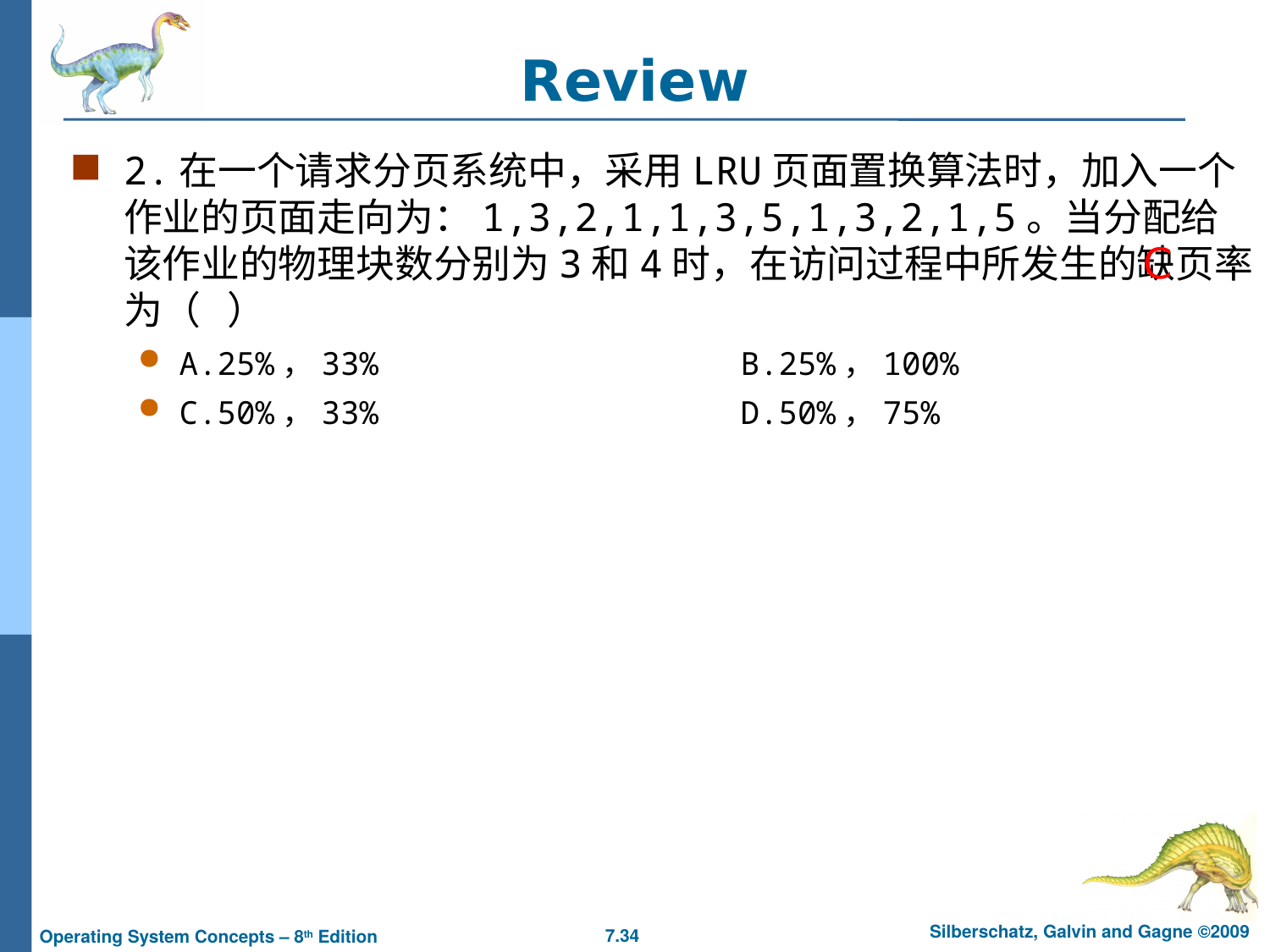

# Review
2.在一个请求分页系统中，采用LRU页面置换算法时，加入一个作业的页面走向为：1,3,2,1,1,3,5,1,3,2,1,5。当分配给该作业的物理块数分别为3和4时，在访问过程中所发生的缺页率为（   ）
A.25%，33%                   B.25%，100%
C.50%，33%                   D.50%，75%

C